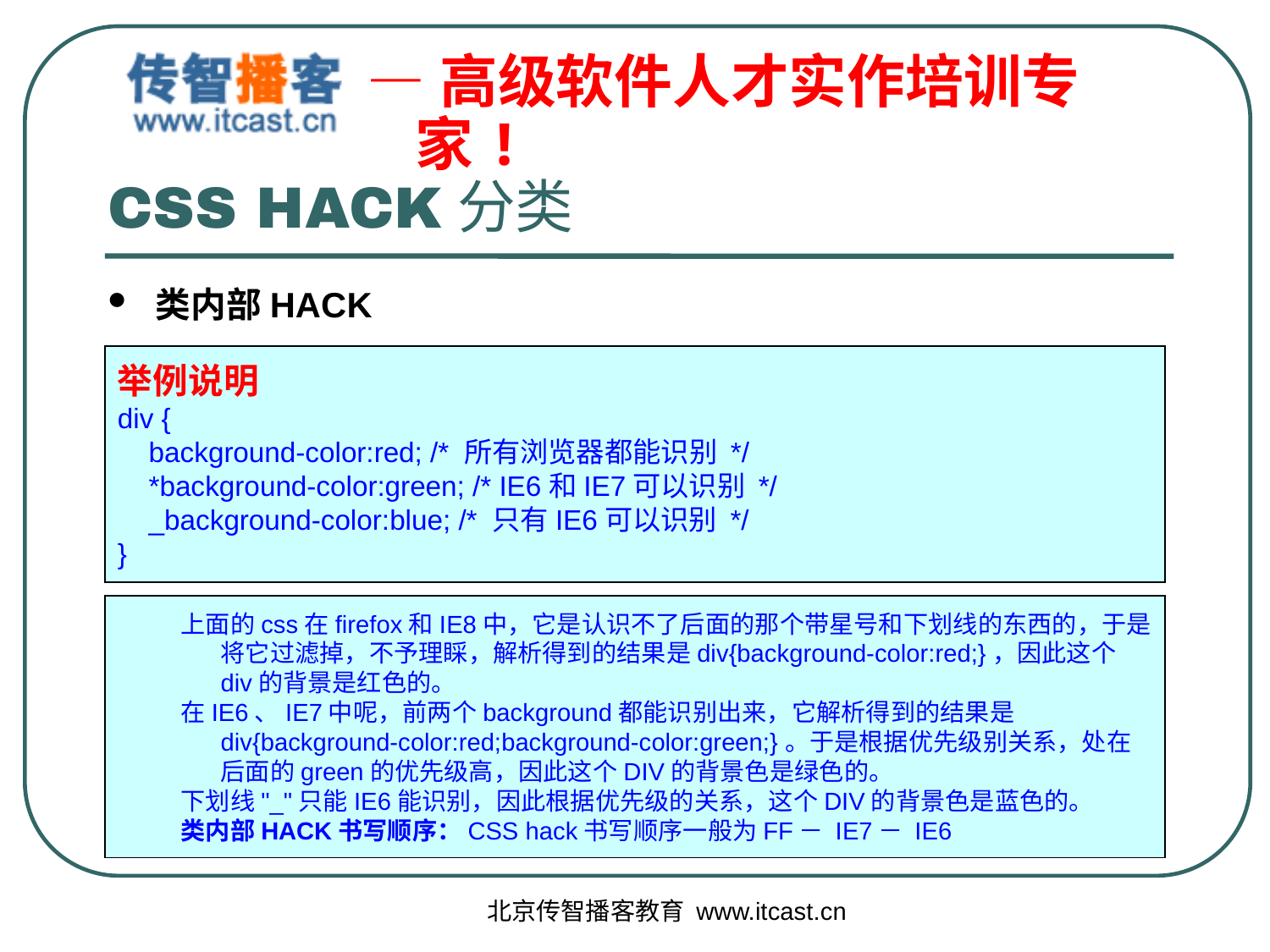

# CSS HACK分类
类内部HACK
举例说明
div {
    background-color:red; /* 所有浏览器都能识别 */ 
    *background-color:green; /* IE6和IE7可以识别 */ 
    _background-color:blue; /* 只有IE6可以识别 */ 
}
上面的css在firefox和IE8中，它是认识不了后面的那个带星号和下划线的东西的，于是将它过滤掉，不予理睬，解析得到的结果是div{background-color:red;}，因此这个div的背景是红色的。
在IE6、IE7中呢，前两个background都能识别出来，它解析得到的结果是div{background-color:red;background-color:green;}。于是根据优先级别关系，处在后面的green的优先级高，因此这个DIV的背景色是绿色的。
下划线"_"只能IE6能识别，因此根据优先级的关系，这个DIV的背景色是蓝色的。
类内部HACK书写顺序：CSS hack书写顺序一般为FF－ IE7－ IE6